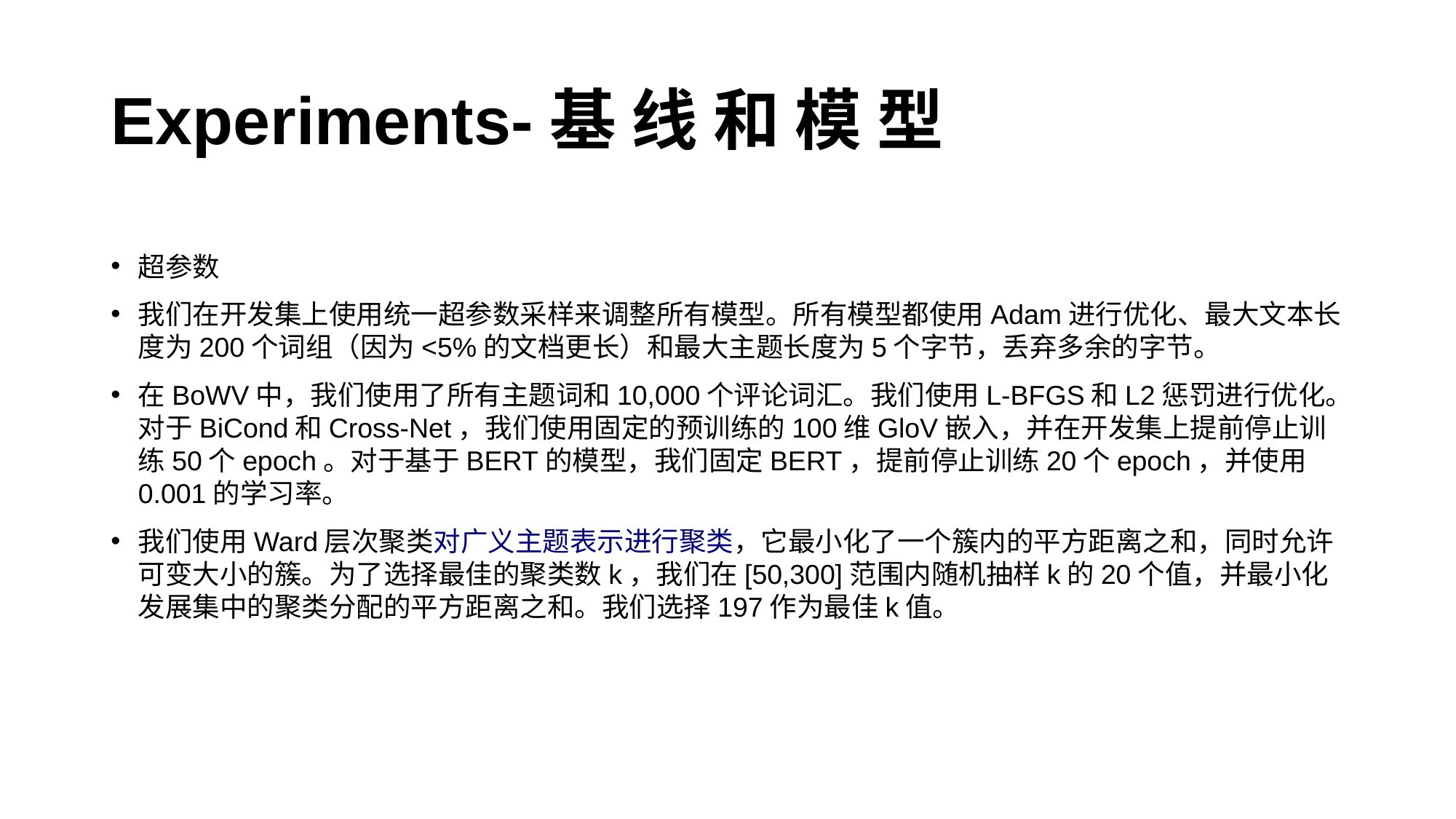

# Experiments-基 线 和 模 型
超参数
我们在开发集上使用统一超参数采样来调整所有模型。所有模型都使用Adam进行优化、最大文本长度为200个词组（因为<5%的文档更长）和最大主题长度为5个字节，丢弃多余的字节。
在BoWV中，我们使用了所有主题词和10,000个评论词汇。我们使用L-BFGS和L2惩罚进行优化。对于BiCond和Cross-Net，我们使用固定的预训练的100维GloV嵌入，并在开发集上提前停止训练50个epoch。对于基于BERT的模型，我们固定BERT，提前停止训练20个epoch，并使用0.001的学习率。
我们使用Ward层次聚类对广义主题表示进行聚类，它最小化了一个簇内的平方距离之和，同时允许可变大小的簇。为了选择最佳的聚类数k，我们在[50,300]范围内随机抽样k的20个值，并最小化发展集中的聚类分配的平方距离之和。我们选择197作为最佳k值。